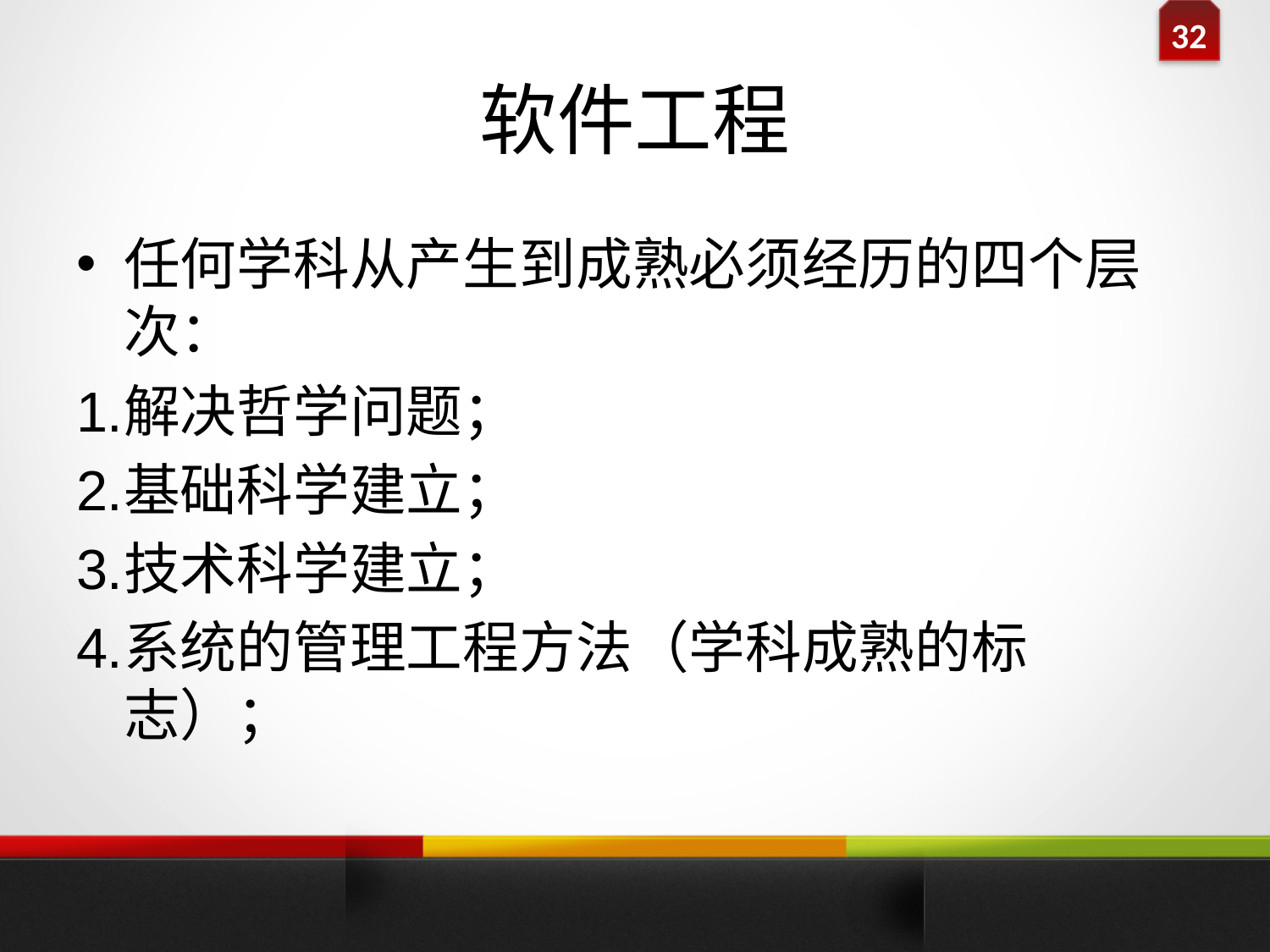

# 软件工程
任何学科从产生到成熟必须经历的四个层次：
解决哲学问题；
基础科学建立；
技术科学建立；
系统的管理工程方法（学科成熟的标志）；

32